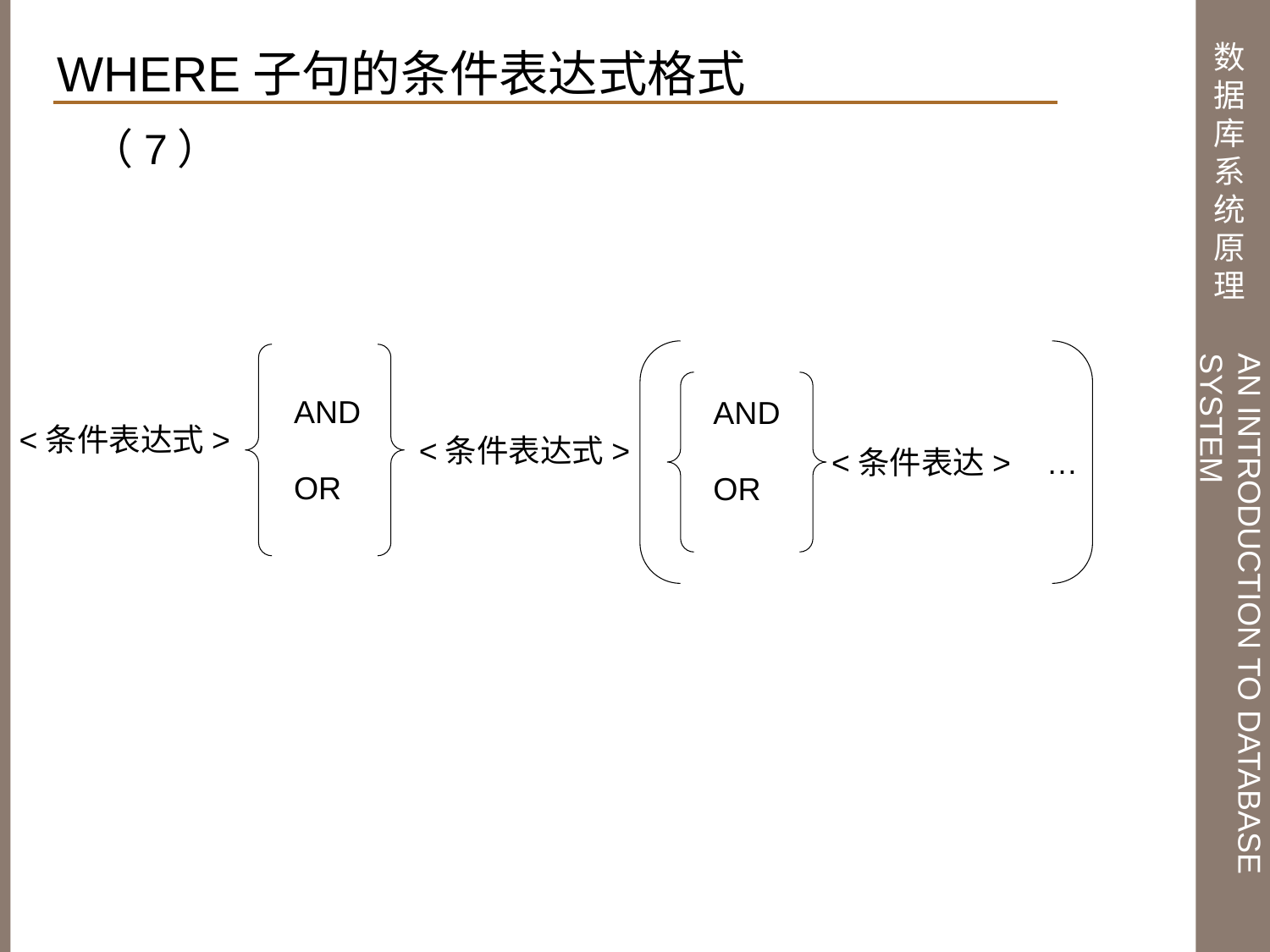

WHERE子句的条件表达式格式
 （7）

AND

OR
AND

OR
 <条件表达式>
<条件表达式>
<条件表达>    …